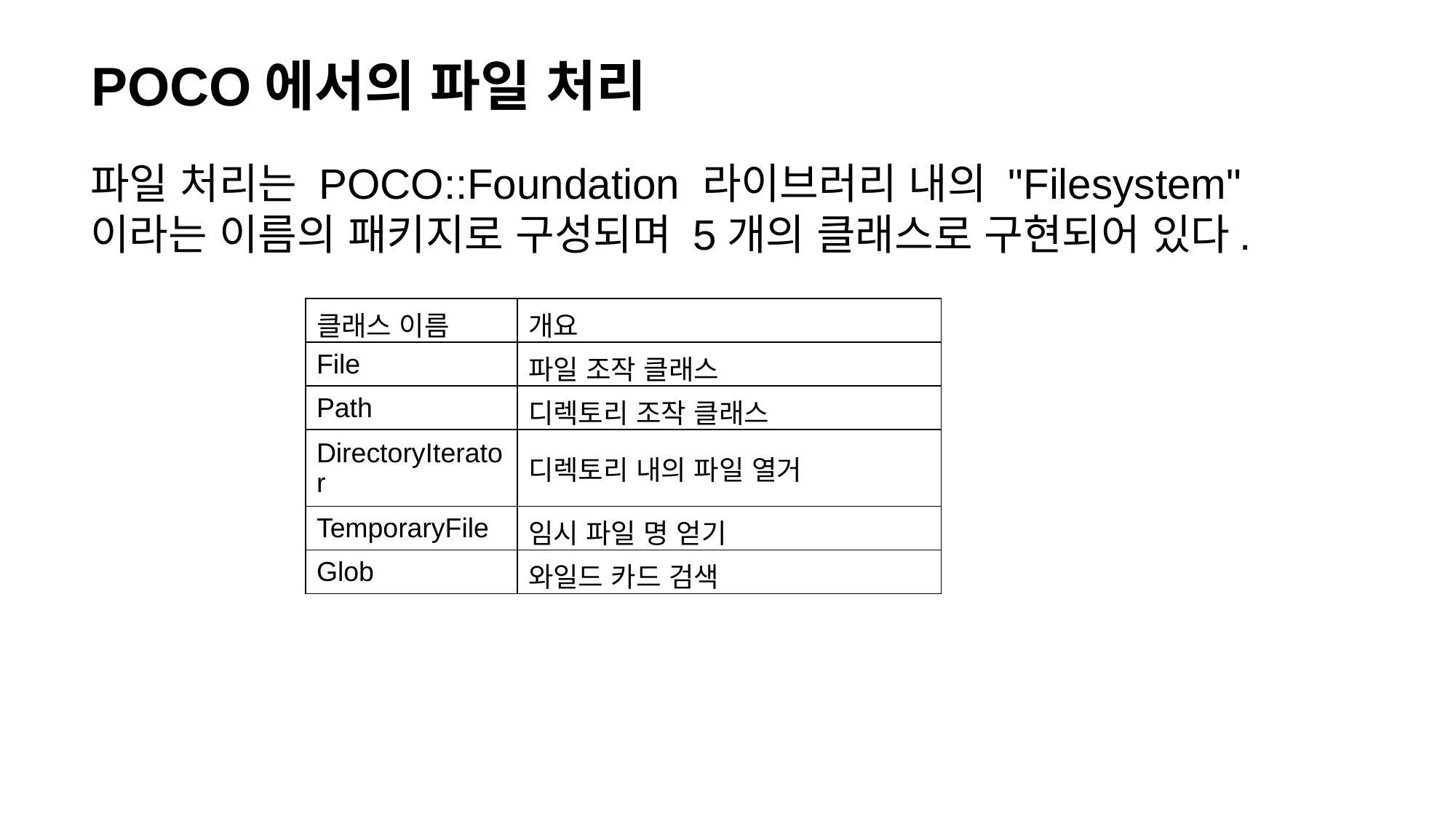

POCO에서의 파일 처리
파일 처리는 POCO::Foundation 라이브러리 내의 "Filesystem"이라는 이름의 패키지로 구성되며 5개의 클래스로 구현되어 있다.
| 클래스 이름 | 개요 |
| --- | --- |
| File | 파일 조작 클래스 |
| Path | 디렉토리 조작 클래스 |
| DirectoryIterator | 디렉토리 내의 파일 열거 |
| TemporaryFile | 임시 파일 명 얻기 |
| Glob | 와일드 카드 검색 |